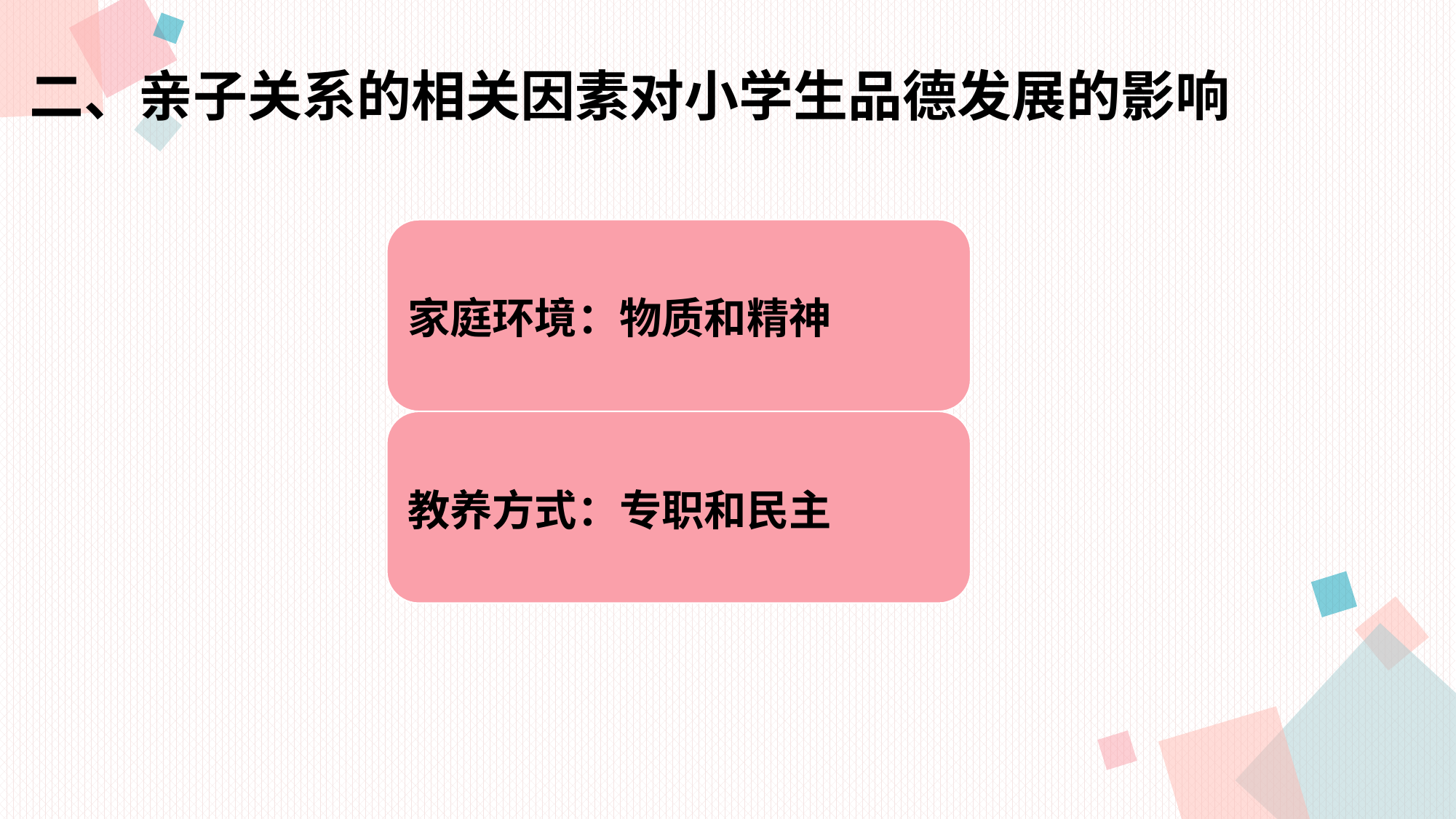

二、亲子关系的相关因素对小学生品德发展的影响

家庭环境：物质和精神
教养方式：专职和民主